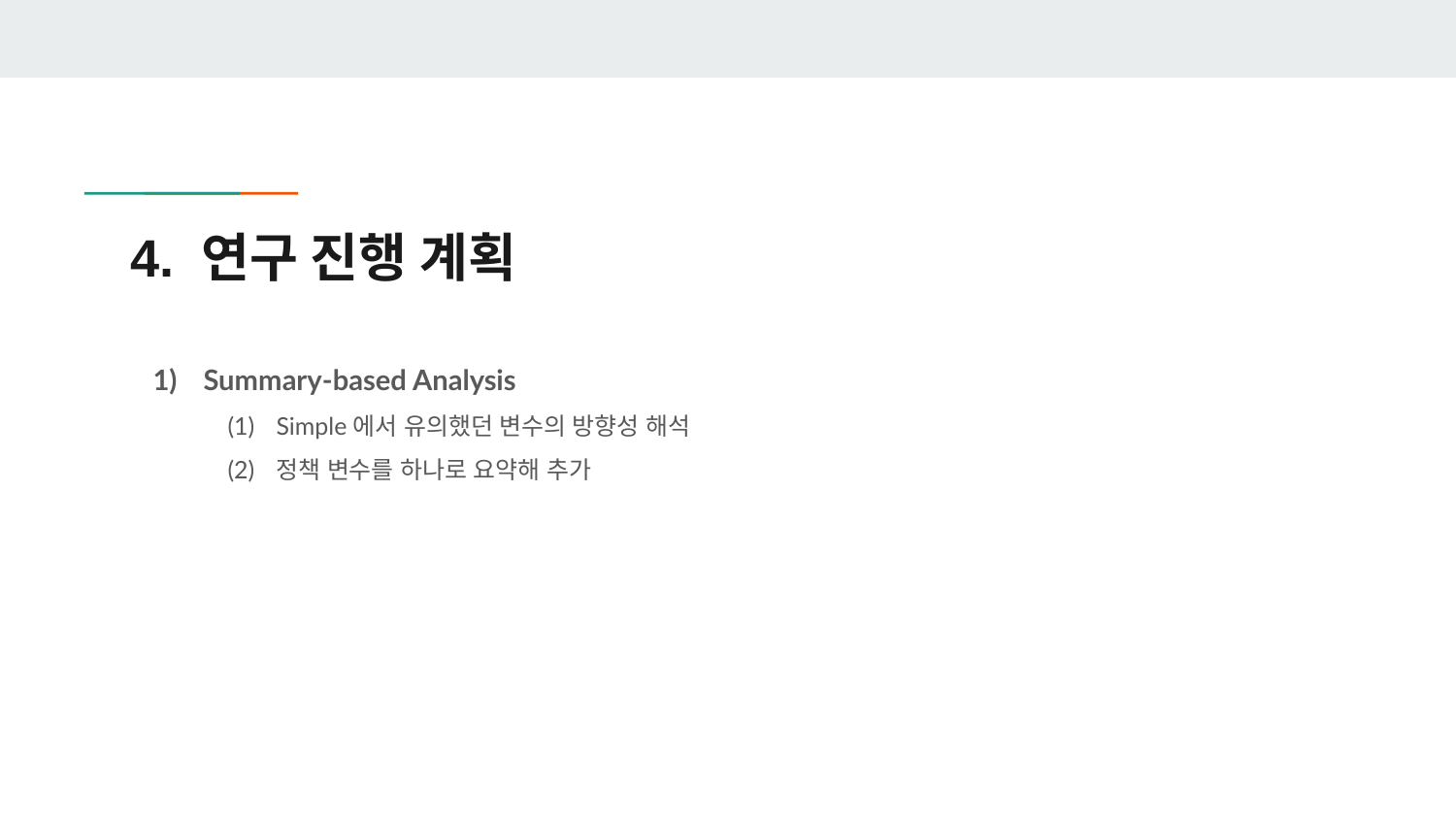

# 4. 연구 진행 계획
Summary-based Analysis
Simple에서 유의했던 변수의 방향성 해석
정책 변수를 하나로 요약해 추가